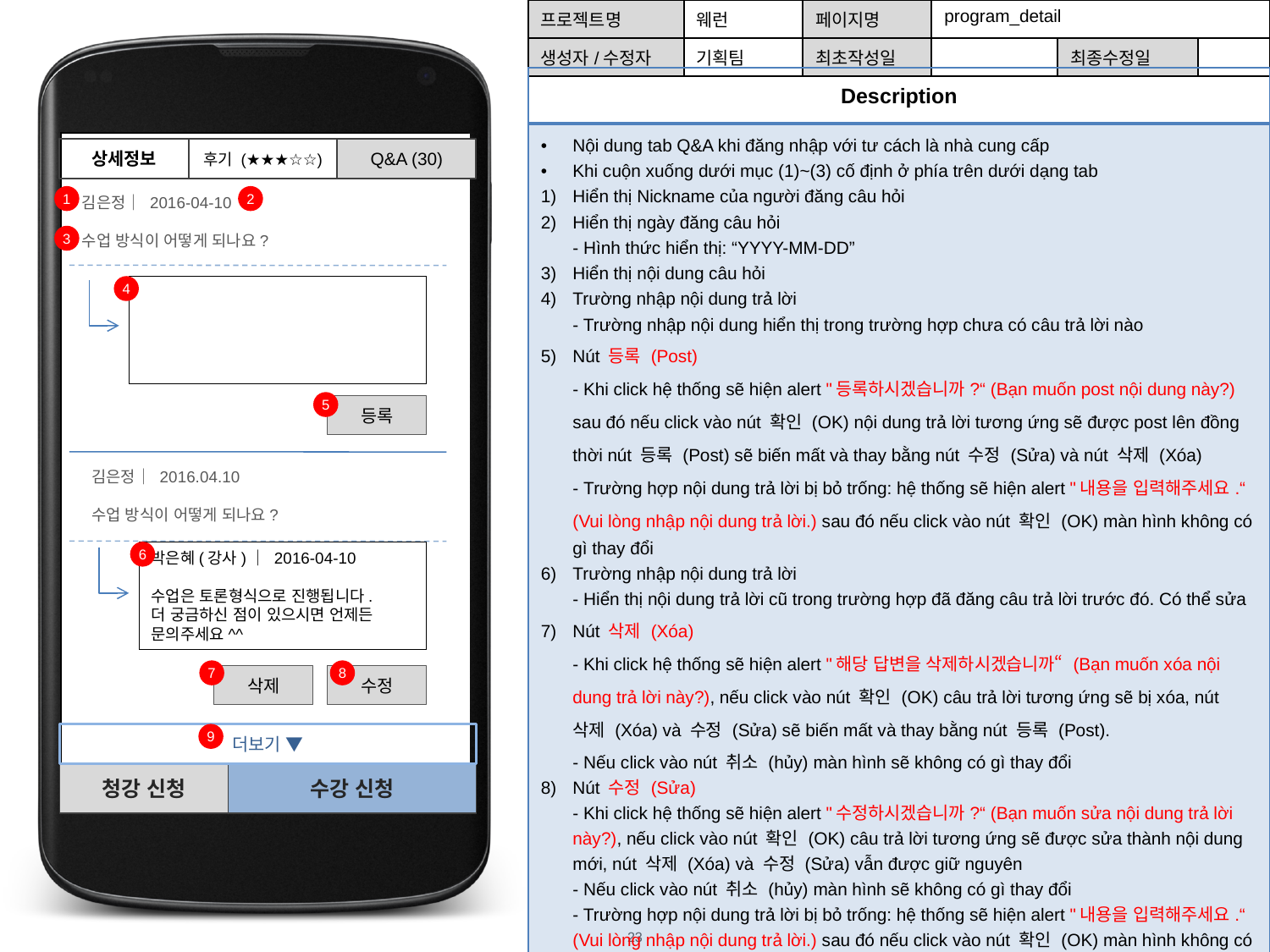

| 프로젝트명 | 웨런 | 페이지명 | program\_detail |  |  |
| --- | --- | --- | --- | --- | --- |
| 생성자/수정자 | 기획팀 | 최초작성일 |  | 최종수정일 |  |
| Description |
| --- |
| Nội dung tab Q&A khi đăng nhập với tư cách là nhà cung cấp Khi cuộn xuống dưới mục (1)~(3) cố định ở phía trên dưới dạng tab Hiển thị Nickname của người đăng câu hỏi Hiển thị ngày đăng câu hỏi - Hình thức hiển thị: “YYYY-MM-DD” Hiển thị nội dung câu hỏi Trường nhập nội dung trả lời - Trường nhập nội dung hiển thị trong trường hợp chưa có câu trả lời nào Nút 등록 (Post) - Khi click hệ thống sẽ hiện alert "등록하시겠습니까?“ (Bạn muốn post nội dung này?) sau đó nếu click vào nút 확인 (OK) nội dung trả lời tương ứng sẽ được post lên đồng thời nút 등록 (Post) sẽ biến mất và thay bằng nút 수정 (Sửa) và nút 삭제 (Xóa) - Trường hợp nội dung trả lời bị bỏ trống: hệ thống sẽ hiện alert "내용을 입력해주세요.“ (Vui lòng nhập nội dung trả lời.) sau đó nếu click vào nút 확인 (OK) màn hình không có gì thay đổi Trường nhập nội dung trả lời - Hiển thị nội dung trả lời cũ trong trường hợp đã đăng câu trả lời trước đó. Có thể sửa Nút 삭제 (Xóa) - Khi click hệ thống sẽ hiện alert "해당 답변을 삭제하시겠습니까“ (Bạn muốn xóa nội dung trả lời này?), nếu click vào nút 확인 (OK) câu trả lời tương ứng sẽ bị xóa, nút 삭제 (Xóa) và 수정 (Sửa) sẽ biến mất và thay bằng nút 등록 (Post). - Nếu click vào nút 취소 (hủy) màn hình sẽ không có gì thay đổi Nút 수정 (Sửa) - Khi click hệ thống sẽ hiện alert "수정하시겠습니까?“ (Bạn muốn sửa nội dung trả lời này?), nếu click vào nút 확인 (OK) câu trả lời tương ứng sẽ được sửa thành nội dung mới, nút 삭제 (Xóa) và 수정 (Sửa) vẫn được giữ nguyên - Nếu click vào nút 취소 (hủy) màn hình sẽ không có gì thay đổi - Trường hợp nội dung trả lời bị bỏ trống: hệ thống sẽ hiện alert "내용을 입력해주세요.“ (Vui lòng nhập nội dung trả lời.) sau đó nếu click vào nút 확인 (OK) màn hình không có gì thay đổi Hiển thị 12 câu hỏi từ trên xuống dưới theo thứ tự post mới nhất, sau đó nếu chạm vào icon 더보기 (Xem thêm) sẽ hiển thị thêm 12 câu hỏi tiếp theo |
상세정보
후기 (★★★☆☆)
Q&A (30)
1
김은정｜ 2016-04-10

수업 방식이 어떻게 되나요?

2
3
4

5
등록
김은정｜ 2016.04.10

수업 방식이 어떻게 되나요?

6
박은혜(강사)｜ 2016-04-10

수업은 토론형식으로 진행됩니다.
더 궁금하신 점이 있으시면 언제든
문의주세요^^
7
8
삭제
수정
더보기 ▼
9
청강 신청
수강 신청